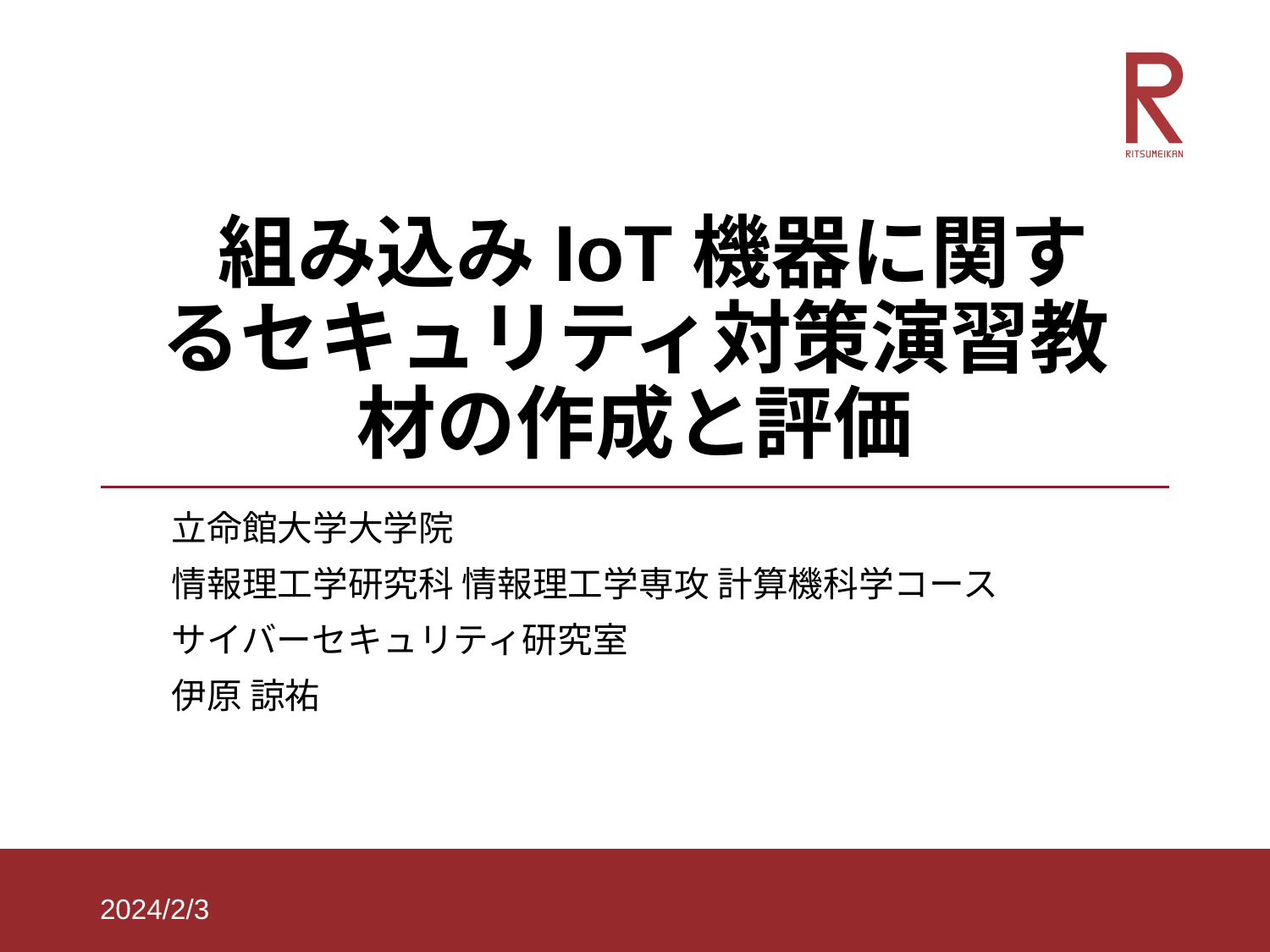

# 組み込みIoT機器に関するセキュリティ対策演習教材の作成と評価
立命館大学大学院
情報理工学研究科 情報理工学専攻 計算機科学コース
サイバーセキュリティ研究室
伊原 諒祐
2024/2/3